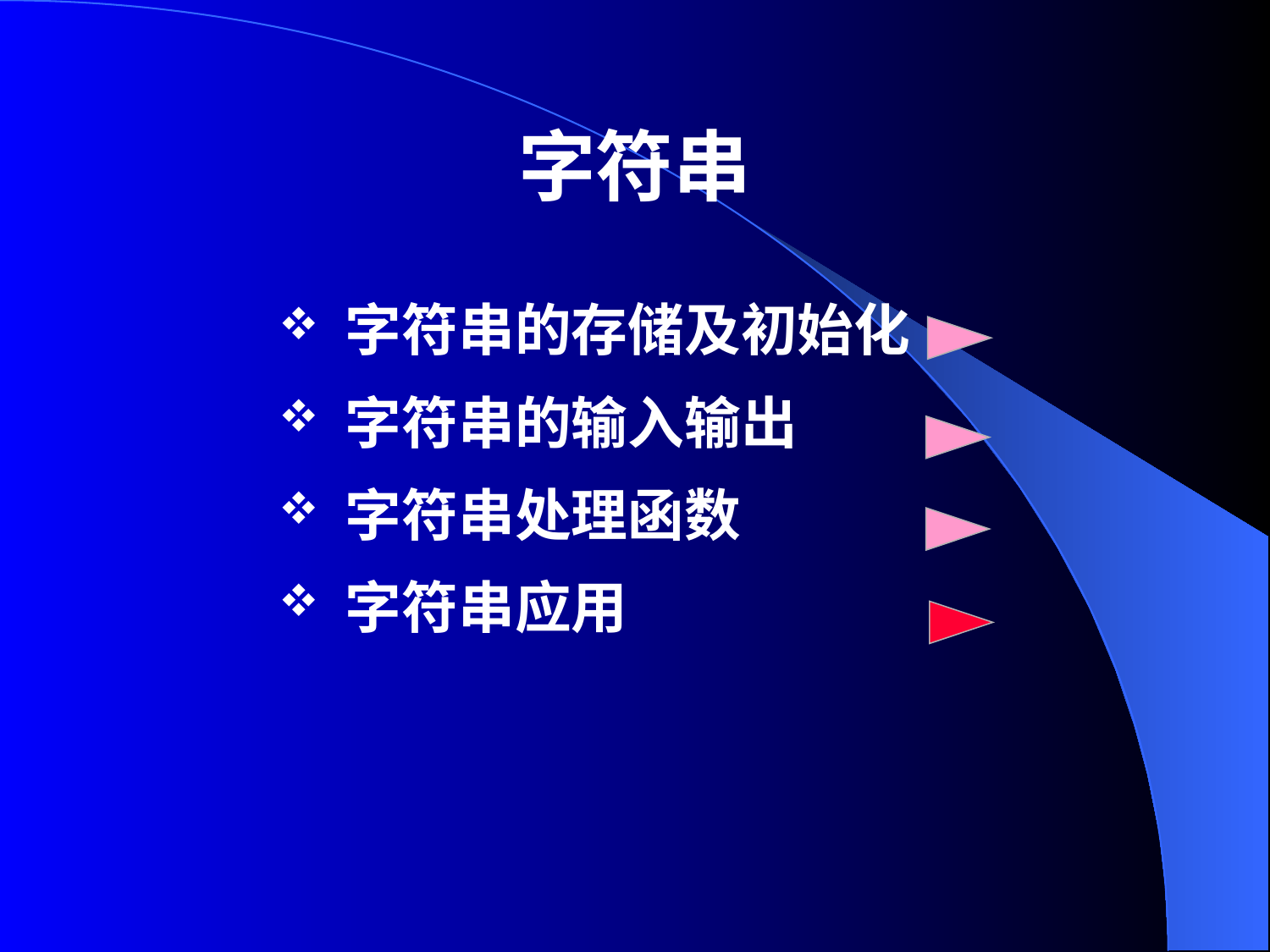

# 字符串
字符串的存储及初始化
字符串的输入输出
字符串处理函数
字符串应用